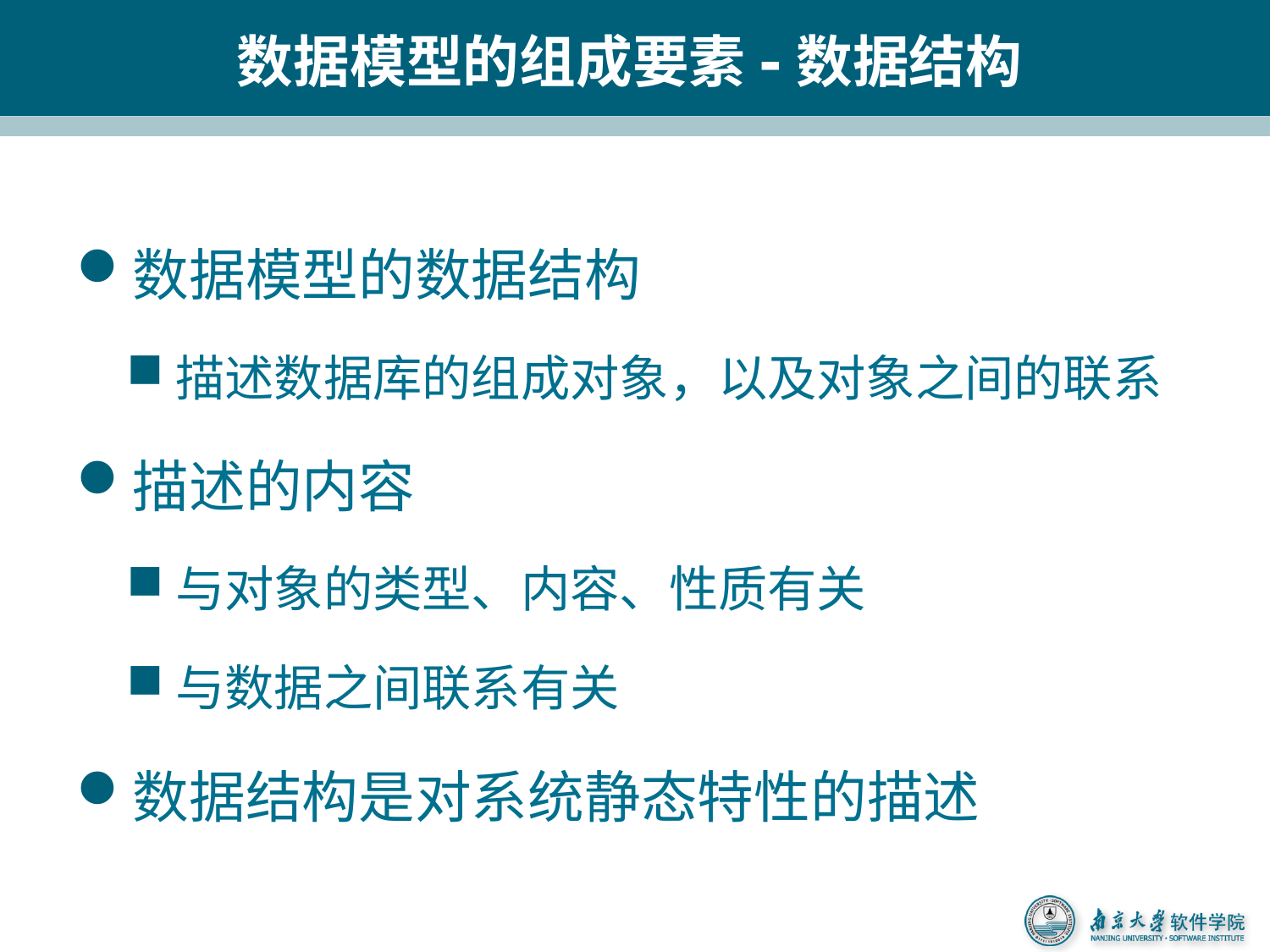

# 数据模型的组成要素-数据结构
数据模型的数据结构
描述数据库的组成对象，以及对象之间的联系
描述的内容
与对象的类型、内容、性质有关
与数据之间联系有关
数据结构是对系统静态特性的描述